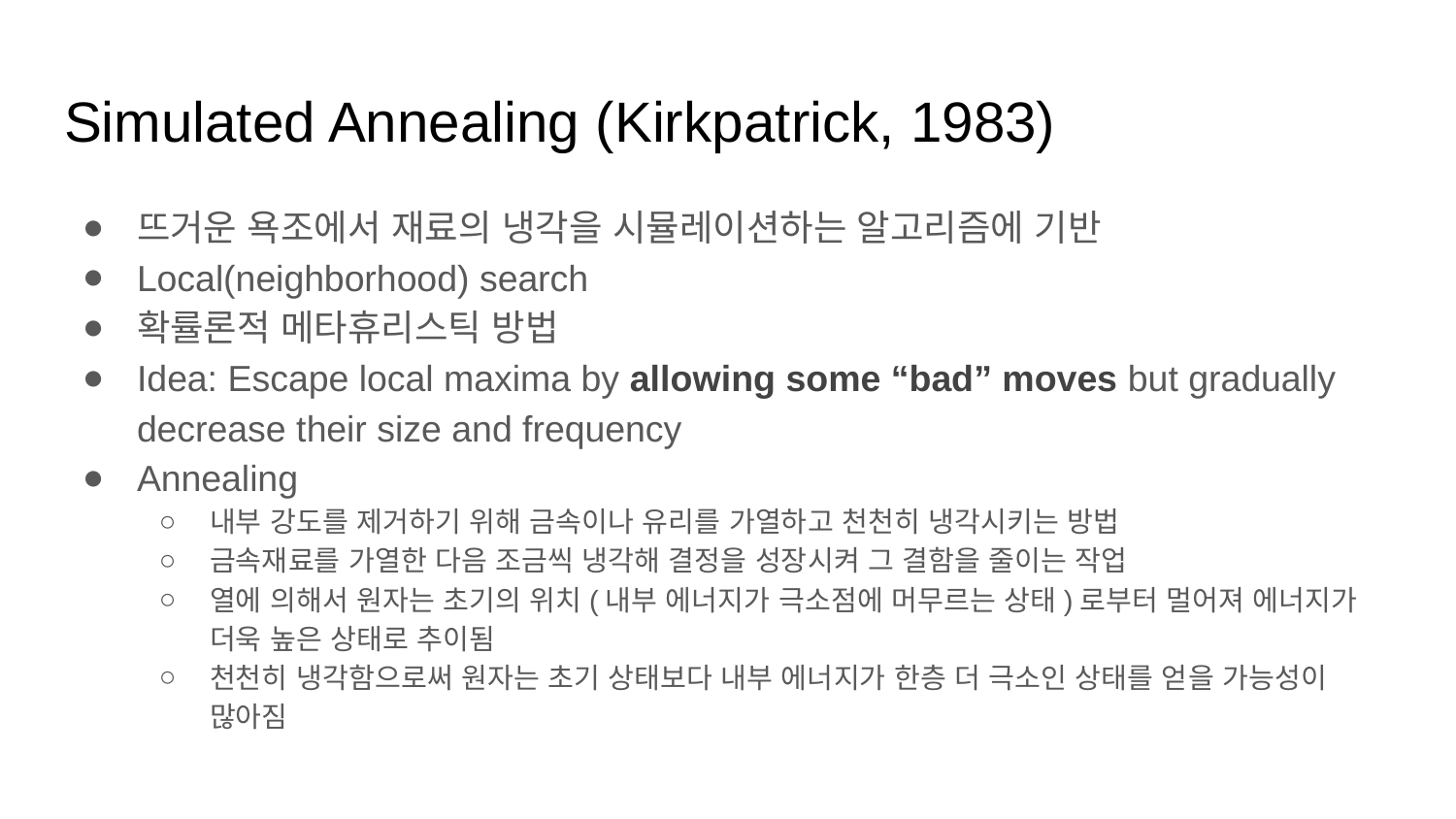

# Simulated Annealing (Kirkpatrick, 1983)

뜨거운 욕조에서 재료의 냉각을 시뮬레이션하는 알고리즘에 기반
Local(neighborhood) search
확률론적 메타휴리스틱 방법
Idea: Escape local maxima by allowing some “bad” moves but gradually decrease their size and frequency
Annealing
내부 강도를 제거하기 위해 금속이나 유리를 가열하고 천천히 냉각시키는 방법
금속재료를 가열한 다음 조금씩 냉각해 결정을 성장시켜 그 결함을 줄이는 작업
열에 의해서 원자는 초기의 위치(내부 에너지가 극소점에 머무르는 상태)로부터 멀어져 에너지가 더욱 높은 상태로 추이됨
천천히 냉각함으로써 원자는 초기 상태보다 내부 에너지가 한층 더 극소인 상태를 얻을 가능성이 많아짐